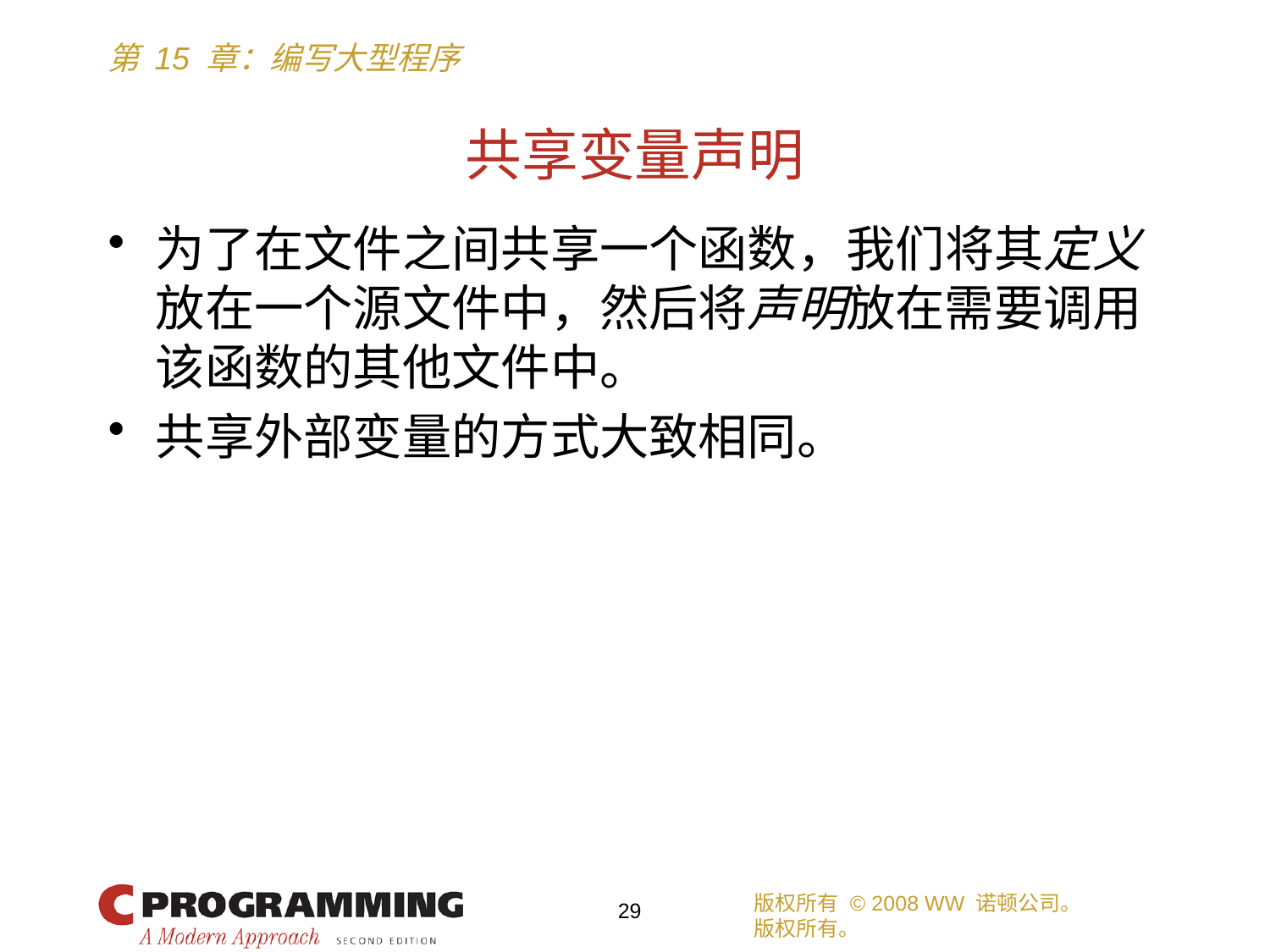

# 共享变量声明
为了在文件之间共享一个函数，我们将其定义放在一个源文件中，然后将声明放在需要调用该函数的其他文件中。
共享外部变量的方式大致相同。
版权所有 © 2008 WW 诺顿公司。
版权所有。
29